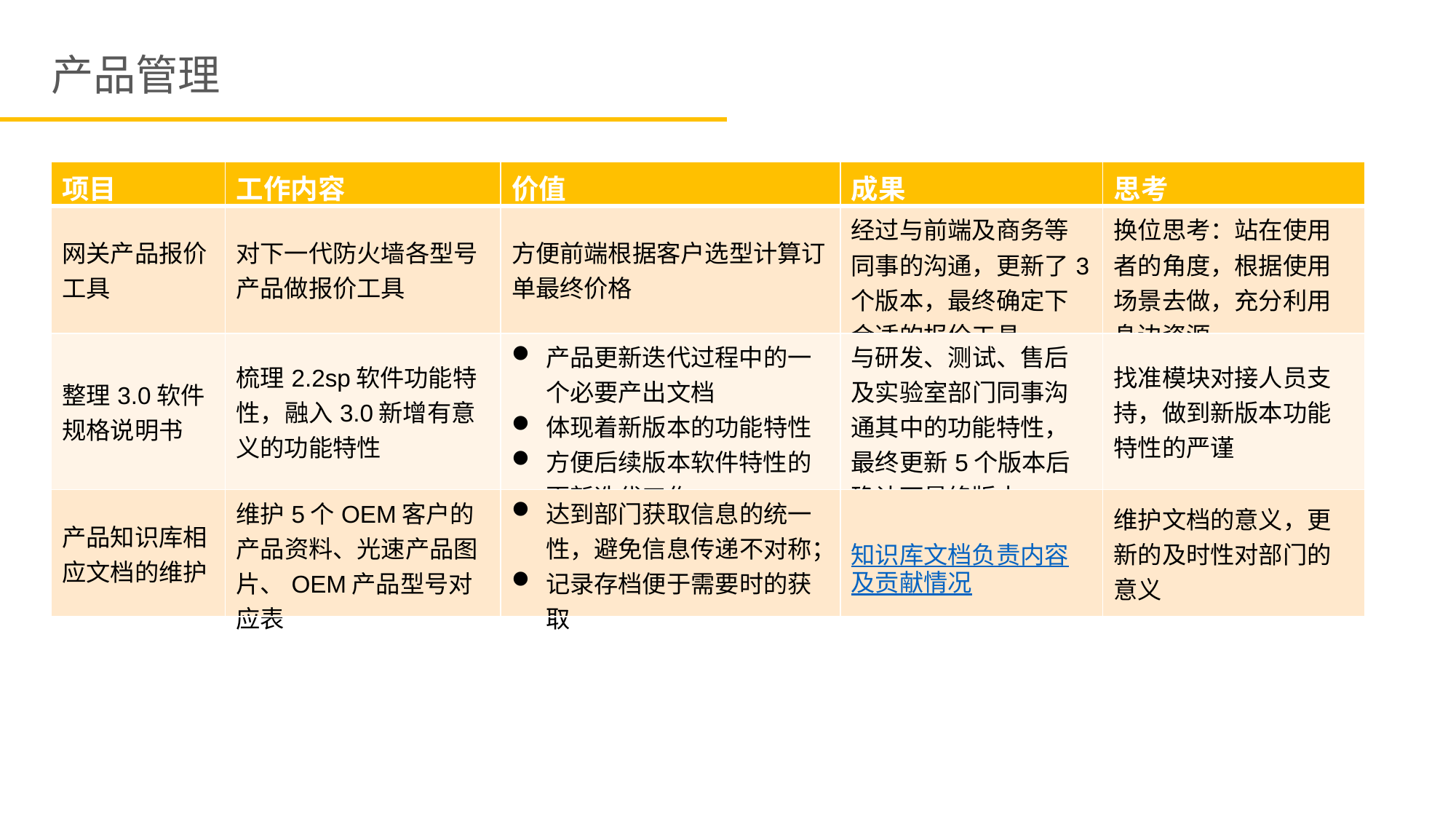

产品管理
| 项目 | 工作内容 | 价值 | 成果 | 思考 |
| --- | --- | --- | --- | --- |
| 网关产品报价工具 | 对下一代防火墙各型号产品做报价工具 | 方便前端根据客户选型计算订单最终价格 | 经过与前端及商务等同事的沟通，更新了3个版本，最终确定下合适的报价工具 | 换位思考：站在使用者的角度，根据使用场景去做，充分利用身边资源 |
| 整理3.0软件规格说明书 | 梳理2.2sp软件功能特性，融入3.0新增有意义的功能特性 | 产品更新迭代过程中的一个必要产出文档 体现着新版本的功能特性 方便后续版本软件特性的更新迭代工作 | 与研发、测试、售后及实验室部门同事沟通其中的功能特性，最终更新5个版本后确认下最终版本 | 找准模块对接人员支持，做到新版本功能特性的严谨 |
| 产品知识库相应文档的维护 | 维护5个OEM客户的产品资料、光速产品图片、OEM产品型号对应表 | 达到部门获取信息的统一性，避免信息传递不对称； 记录存档便于需要时的获取 | 知识库文档负责内容及贡献情况 | 维护文档的意义，更新的及时性对部门的意义 |